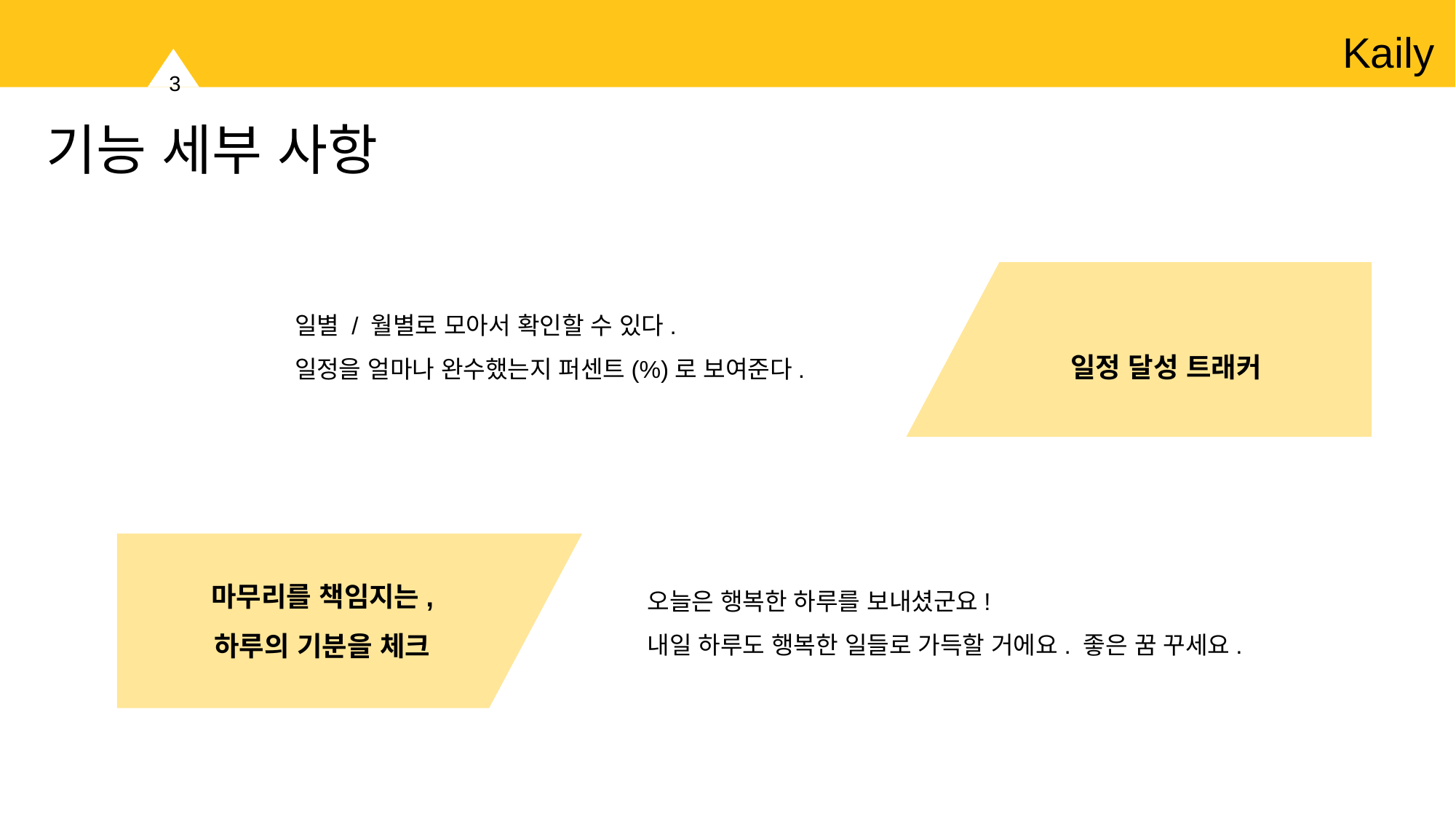

Kaily
3
기능 세부 사항
일정 달성 트래커
일별 / 월별로 모아서 확인할 수 있다.
일정을 얼마나 완수했는지 퍼센트(%)로 보여준다.
마무리를 책임지는,
하루의 기분을 체크
오늘은 행복한 하루를 보내셨군요!
내일 하루도 행복한 일들로 가득할 거에요. 좋은 꿈 꾸세요.

일정 달성 트래커 (일 / 월)
하루 기분 체크, 메세지 읽어준다.
Ex) 오늘은 행복한 하루를 보내셨군요! 내일 하루도 행복한 일들로 가득할 거에요! 좋은 꿈 꾸세요.
네이버 Open API 인 CLOVA Voice를 사용한다.